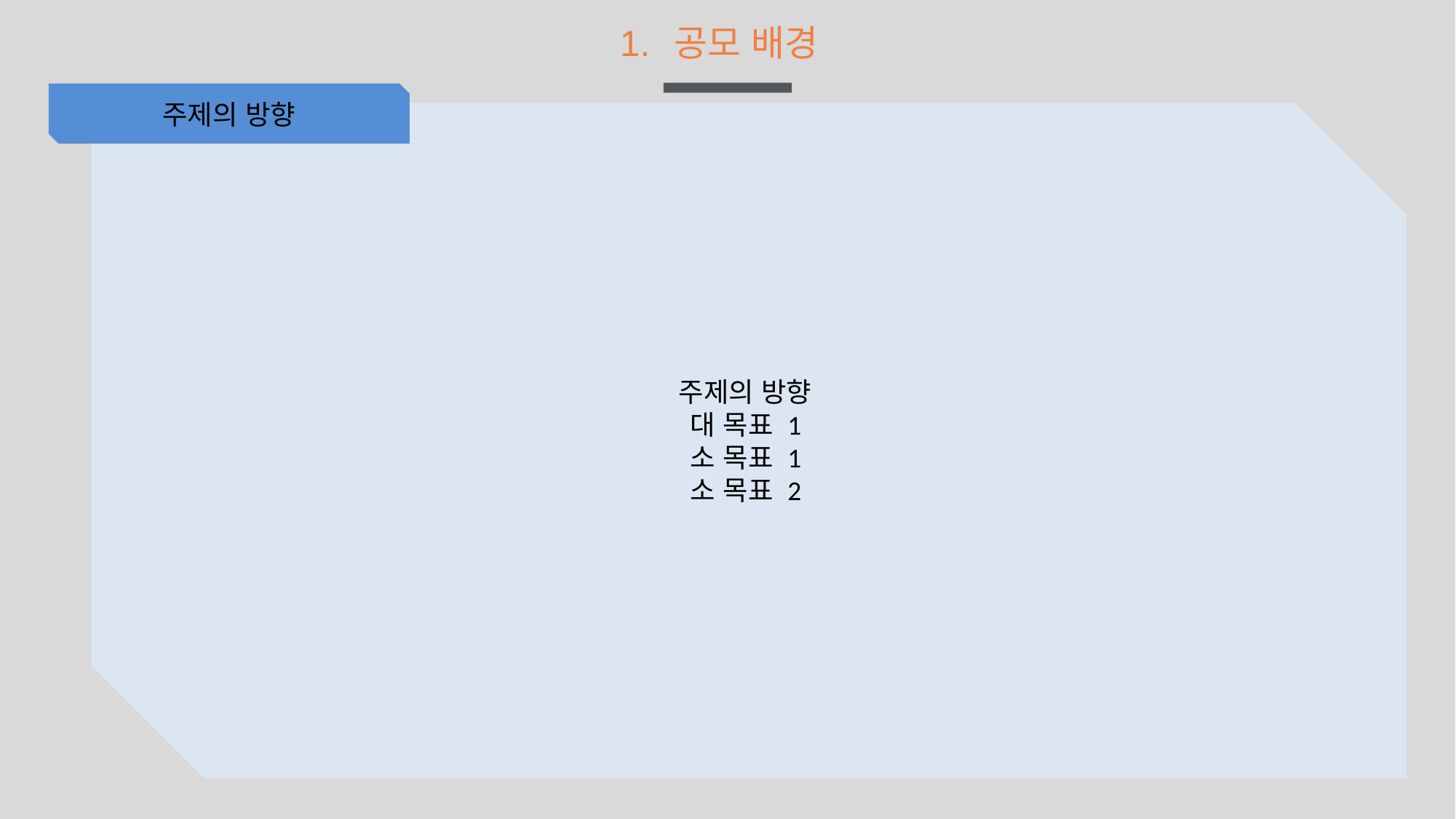

공모 배경

주제의 방향
주제의 방향
대 목표 1
소 목표 1
소 목표 2